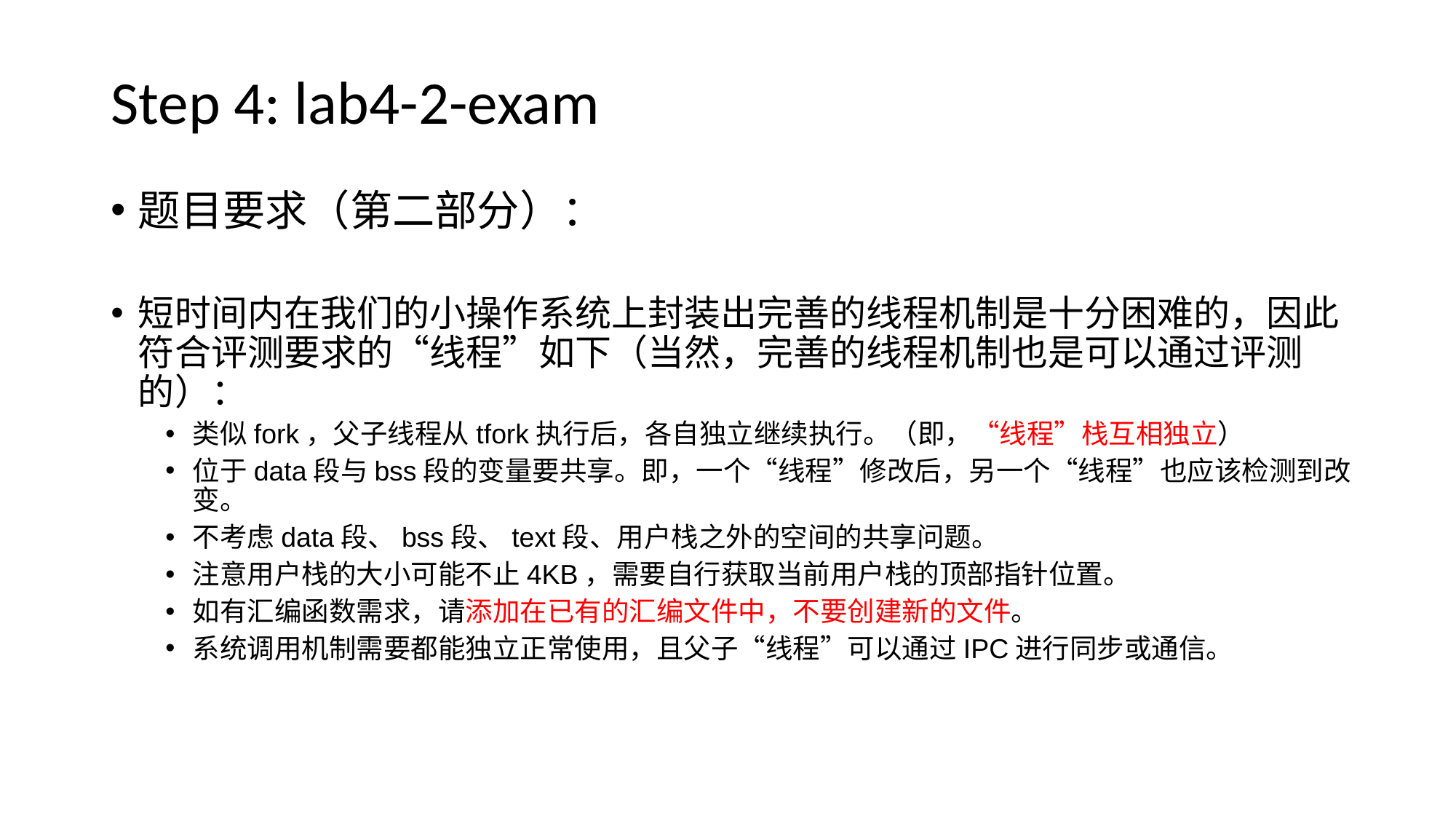

# Step 4: lab4-2-exam
题目要求（第二部分）：

短时间内在我们的小操作系统上封装出完善的线程机制是十分困难的，因此符合评测要求的“线程”如下（当然，完善的线程机制也是可以通过评测的）：
类似fork，父子线程从tfork执行后，各自独立继续执行。（即，“线程”栈互相独立）
位于data段与bss段的变量要共享。即，一个“线程”修改后，另一个“线程”也应该检测到改变。
不考虑data段、bss段、text段、用户栈之外的空间的共享问题。
注意用户栈的大小可能不止4KB，需要自行获取当前用户栈的顶部指针位置。
如有汇编函数需求，请添加在已有的汇编文件中，不要创建新的文件。
系统调用机制需要都能独立正常使用，且父子“线程”可以通过IPC进行同步或通信。